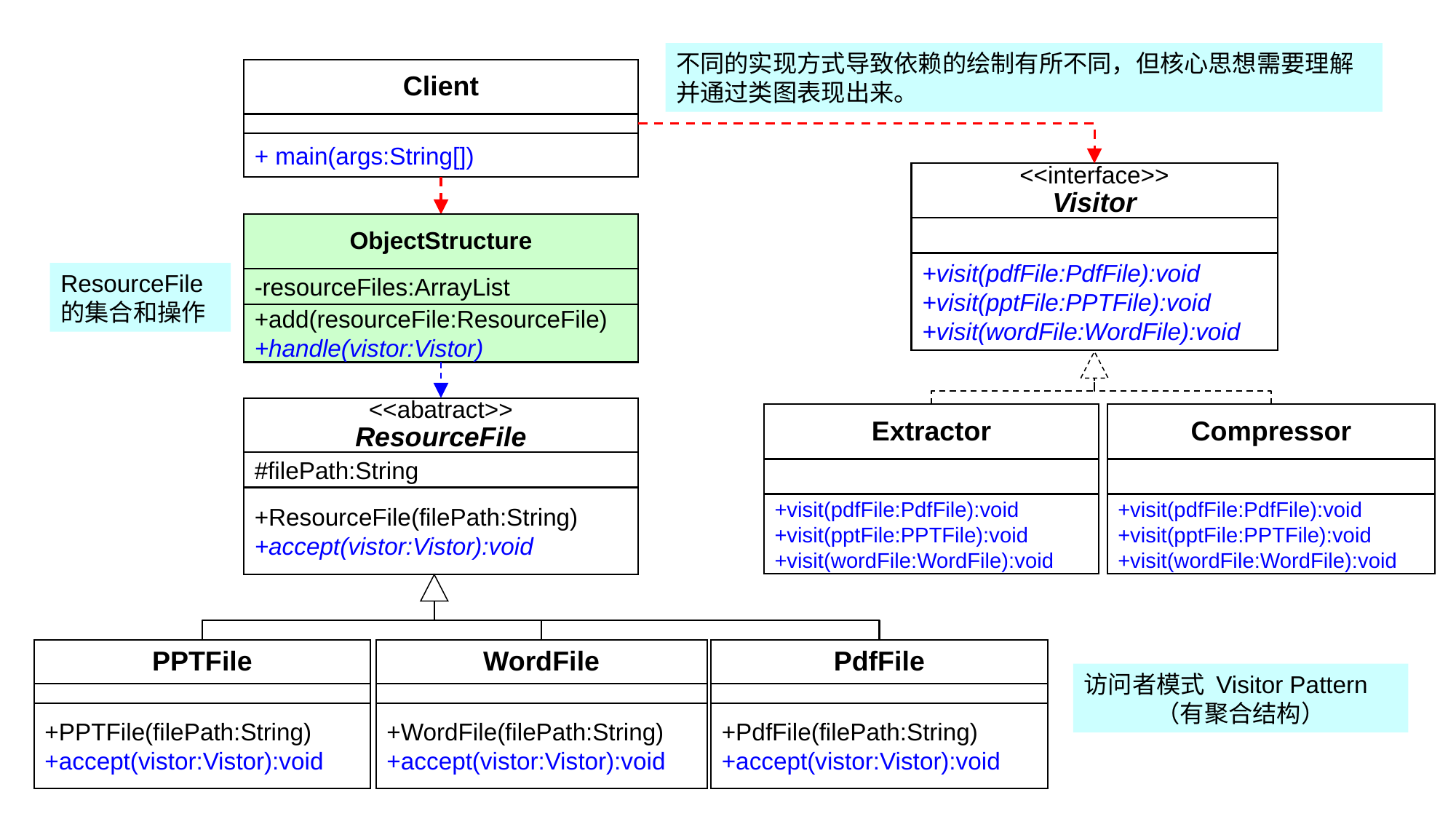

不同的实现方式导致依赖的绘制有所不同，但核心思想需要理解并通过类图表现出来。
Client

+ main(args:String[])
<<interface>>
Visitor

+visit(pdfFile:PdfFile):void
+visit(pptFile:PPTFile):void
+visit(wordFile:WordFile):void
ObjectStructure
-resourceFiles:ArrayList
+add(resourceFile:ResourceFile)
+handle(vistor:Vistor)
ResourceFile的集合和操作

<<abatract>>
ResourceFile
#filePath:String
+ResourceFile(filePath:String)
+accept(vistor:Vistor):void
Extractor

+visit(pdfFile:PdfFile):void
+visit(pptFile:PPTFile):void
+visit(wordFile:WordFile):void
Compressor

+visit(pdfFile:PdfFile):void
+visit(pptFile:PPTFile):void
+visit(wordFile:WordFile):void

PPTFile

+PPTFile(filePath:String)
+accept(vistor:Vistor):void
WordFile

+WordFile(filePath:String)
+accept(vistor:Vistor):void
PdfFile

+PdfFile(filePath:String)
+accept(vistor:Vistor):void
访问者模式 Visitor Pattern
（有聚合结构）
47